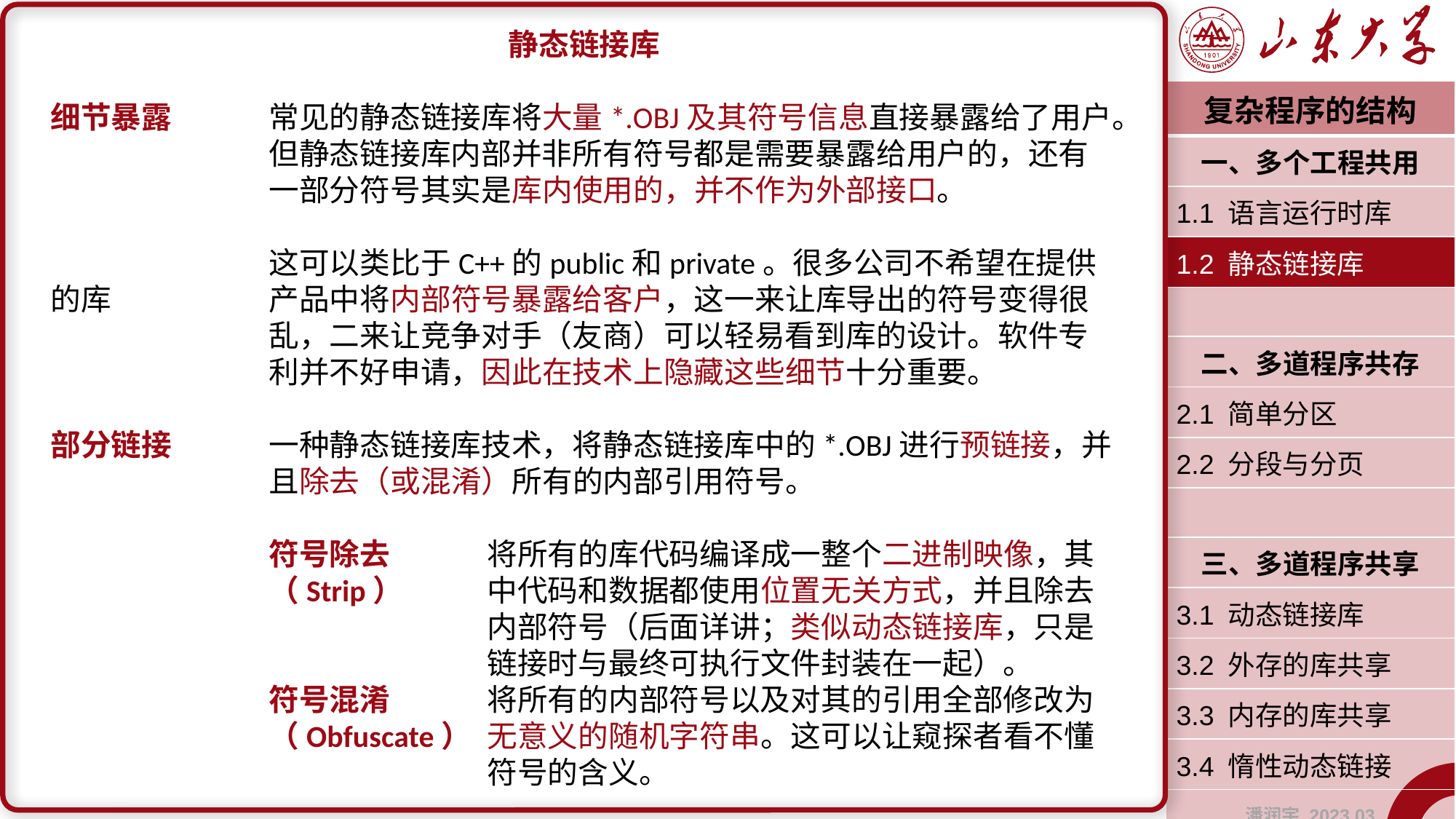

静态链接库

细节暴露	常见的静态链接库将大量*.OBJ及其符号信息直接暴露给了用户。		但静态链接库内部并非所有符号都是需要暴露给用户的，还有		一部分符号其实是库内使用的，并不作为外部接口。

		这可以类比于C++的public和private。很多公司不希望在提供的库		产品中将内部符号暴露给客户，这一来让库导出的符号变得很		乱，二来让竞争对手（友商）可以轻易看到库的设计。软件专		利并不好申请，因此在技术上隐藏这些细节十分重要。

部分链接	一种静态链接库技术，将静态链接库中的*.OBJ进行预链接，并		且除去（或混淆）所有的内部引用符号。

		符号除去	将所有的库代码编译成一整个二进制映像，其		（Strip）	中代码和数据都使用位置无关方式，并且除去				内部符号（后面详讲；类似动态链接库，只是				链接时与最终可执行文件封装在一起）。
		符号混淆	将所有的内部符号以及对其的引用全部修改为		（Obfuscate）	无意义的随机字符串。这可以让窥探者看不懂				符号的含义。
| 复杂程序的结构 |
| --- |
| 一、多个工程共用 |
| 1.1 语言运行时库 |
| 1.2 静态链接库 |
|  |
| 二、多道程序共存 |
| 2.1 简单分区 |
| 2.2 分段与分页 |
|  |
| 三、多道程序共享 |
| 3.1 动态链接库 |
| 3.2 外存的库共享 |
| 3.3 内存的库共享 |
| 3.4 惰性动态链接 |
| 潘润宇 2023.03 |